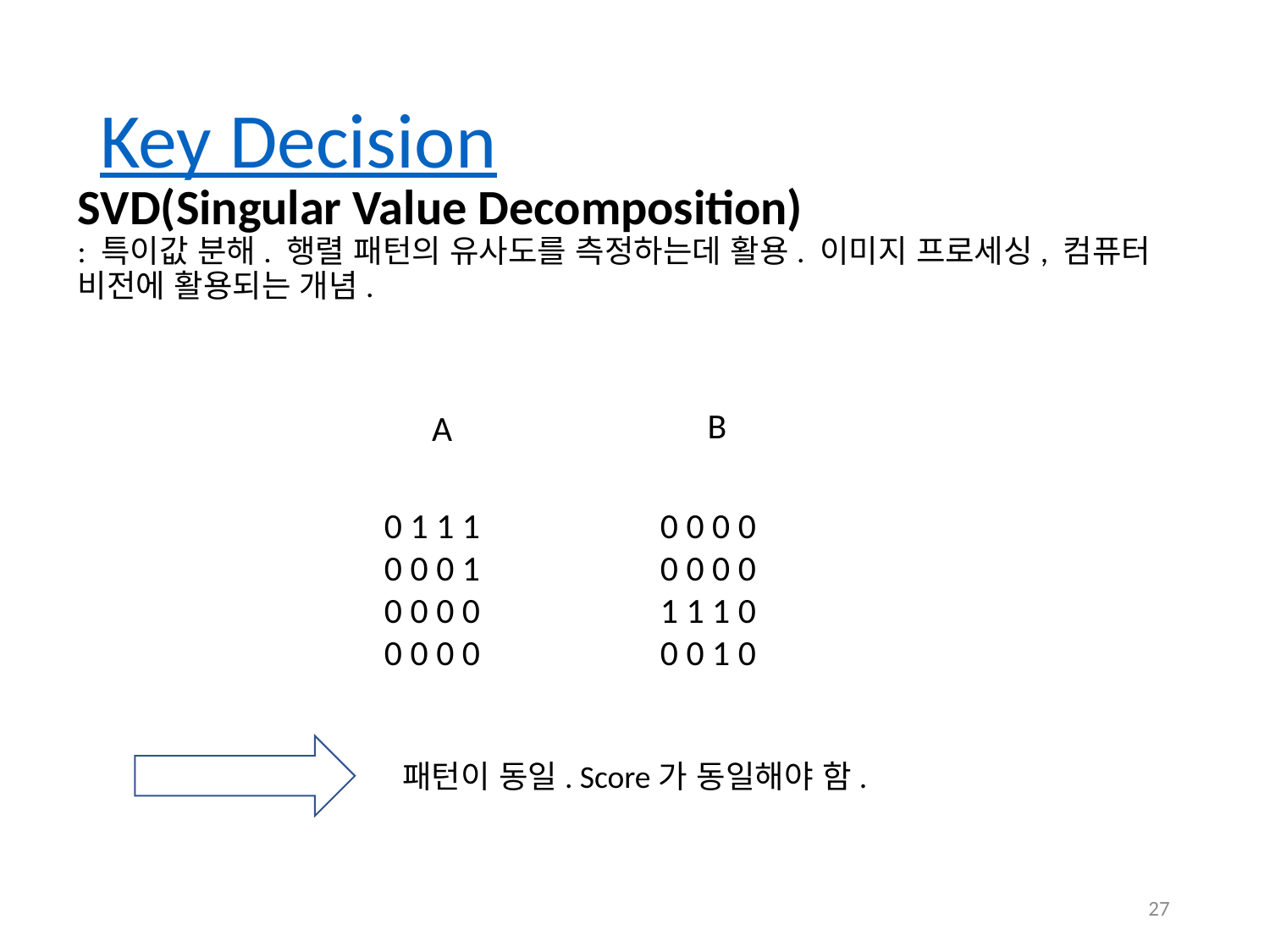

# Key Decision
SVD(Singular Value Decomposition)
: 특이값 분해. 행렬 패턴의 유사도를 측정하는데 활용. 이미지 프로세싱, 컴퓨터 비전에 활용되는 개념.

B
A
0 1 1 1
0 0 0 1
0 0 0 0
0 0 0 0
0 0 0 0
0 0 0 0
1 1 1 0
0 0 1 0

패턴이 동일. Score가 동일해야 함.
27